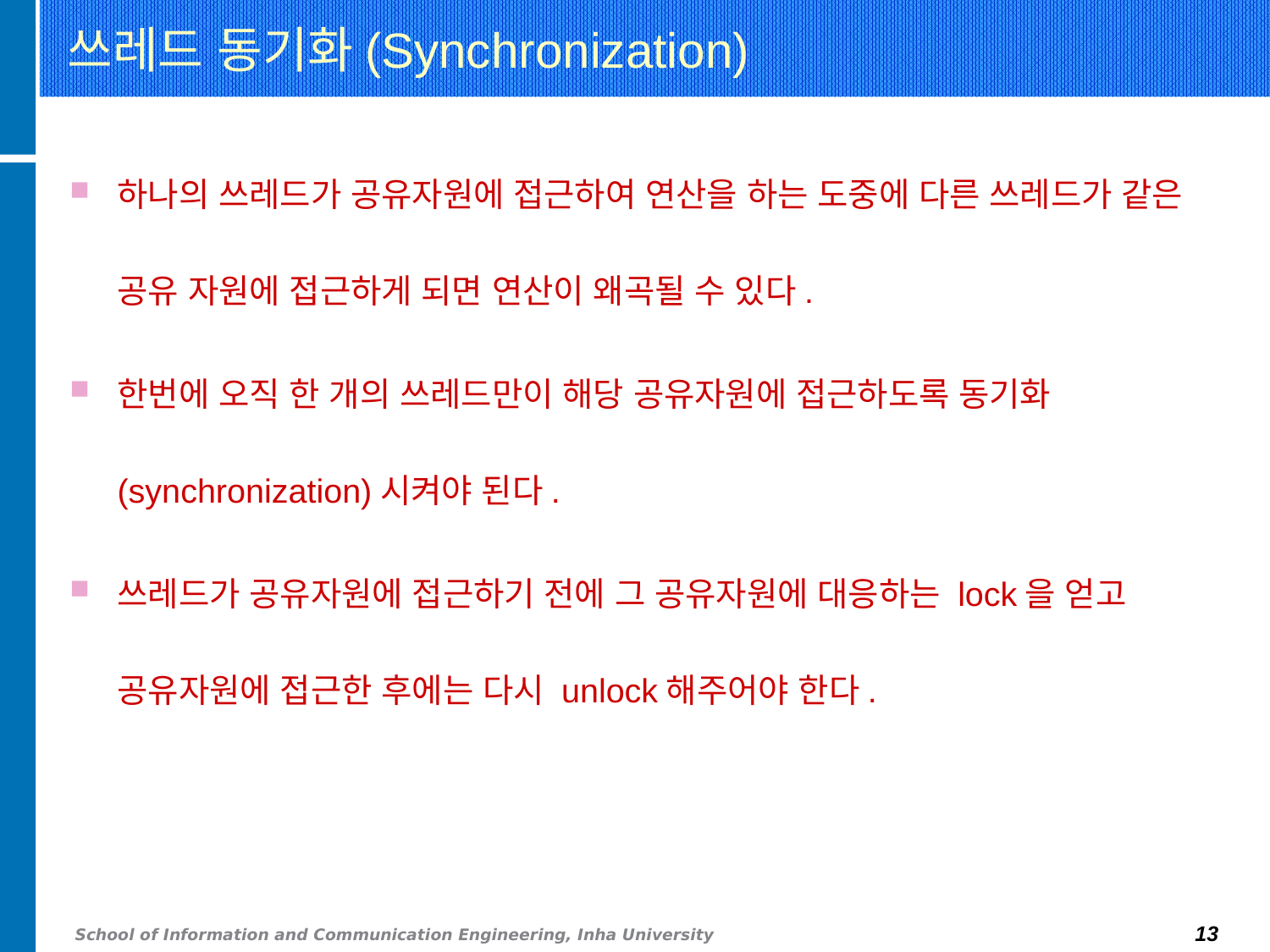

# 쓰레드 동기화(Synchronization)
하나의 쓰레드가 공유자원에 접근하여 연산을 하는 도중에 다른 쓰레드가 같은 공유 자원에 접근하게 되면 연산이 왜곡될 수 있다.
한번에 오직 한 개의 쓰레드만이 해당 공유자원에 접근하도록 동기화(synchronization)시켜야 된다.
쓰레드가 공유자원에 접근하기 전에 그 공유자원에 대응하는 lock을 얻고 공유자원에 접근한 후에는 다시 unlock해주어야 한다.